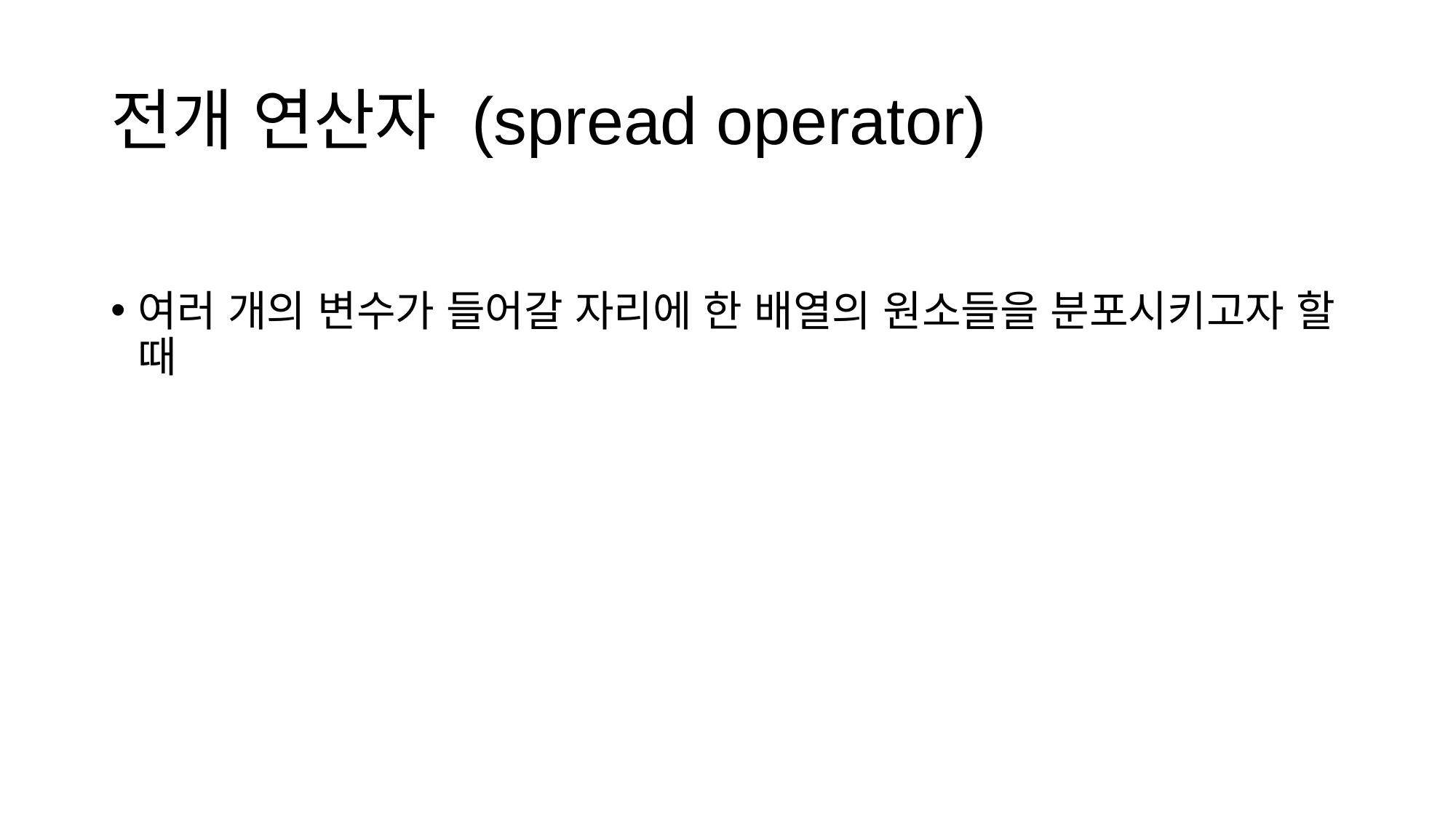

# 전개 연산자 (spread operator)

여러 개의 변수가 들어갈 자리에 한 배열의 원소들을 분포시키고자 할 때